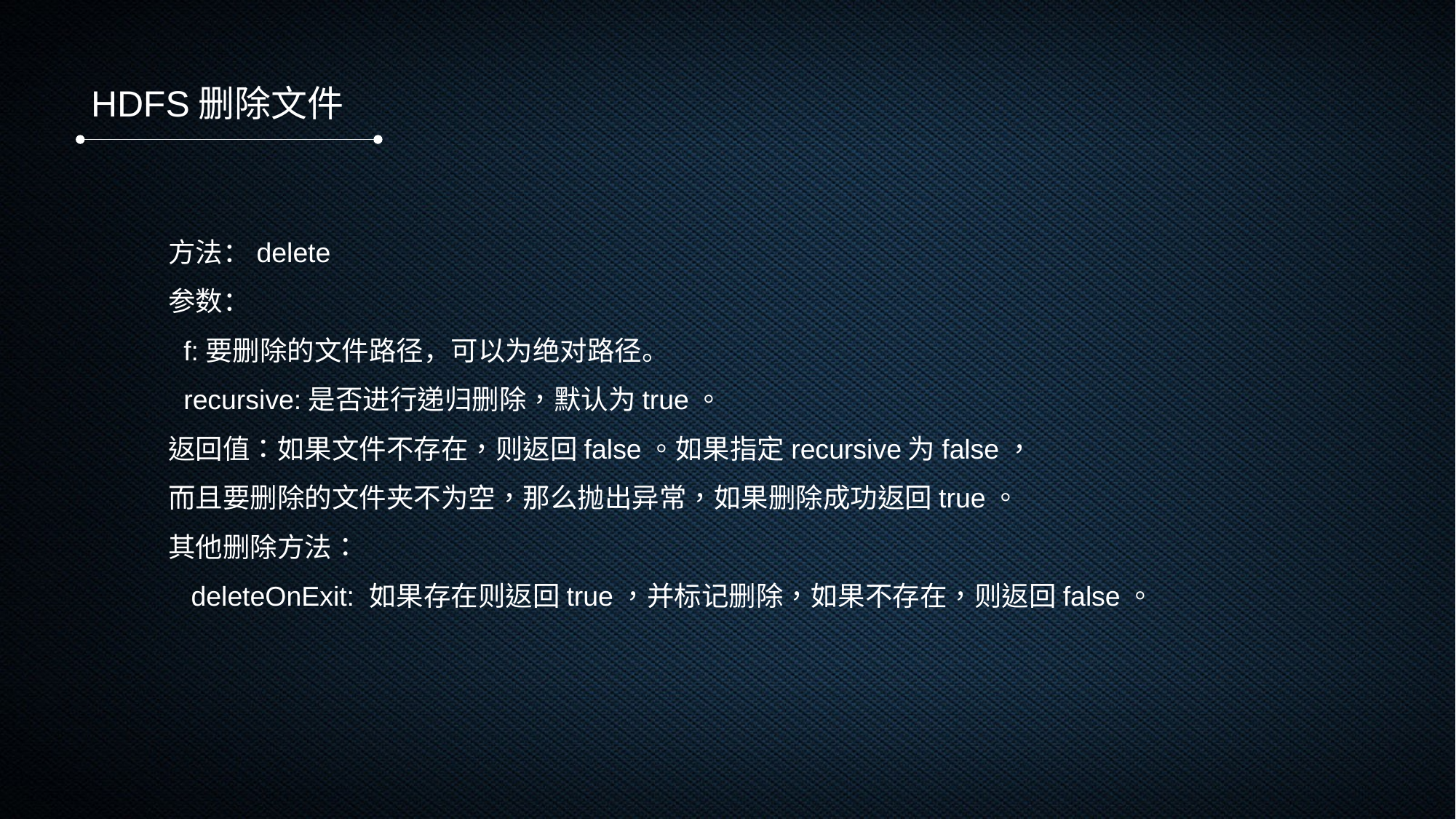

HDFS删除文件
方法：delete
参数：
  f:要删除的文件路径，可以为绝对路径。
  recursive:是否进行递归删除，默认为true。
返回值：如果文件不存在，则返回false。如果指定recursive为false，
而且要删除的文件夹不为空，那么抛出异常，如果删除成功返回true。
其他删除方法：
   deleteOnExit: 如果存在则返回true，并标记删除，如果不存在，则返回false。